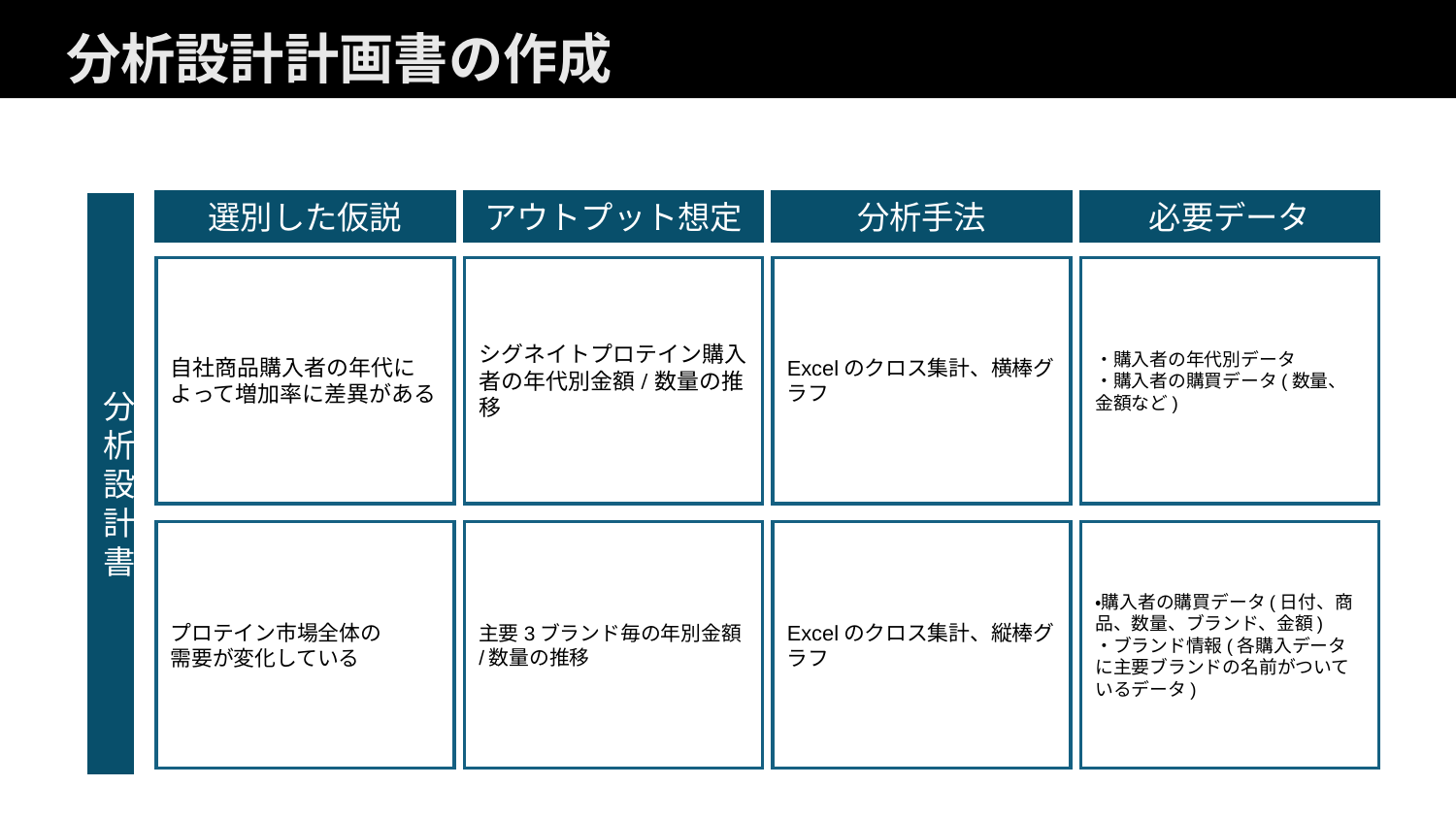

# 分析設計計画書の作成
選別した仮説
アウトプット想定
分析手法
必要データ
分析設計書
Excelのクロス集計、横棒グラフ
・購入者の年代別データ
・購入者の購買データ(数量、金額など)
自社商品購入者の年代に
よって増加率に差異がある
シグネイトプロテイン購入者の年代別金額/数量の推移
プロテイン市場全体の
需要が変化している
主要3ブランド毎の年別金額/数量の推移
Excelのクロス集計、縦棒グラフ
・購入者の購買データ(日付、商品、数量、ブランド、金額)
・ブランド情報(各購入データに主要ブランドの名前がついているデータ)